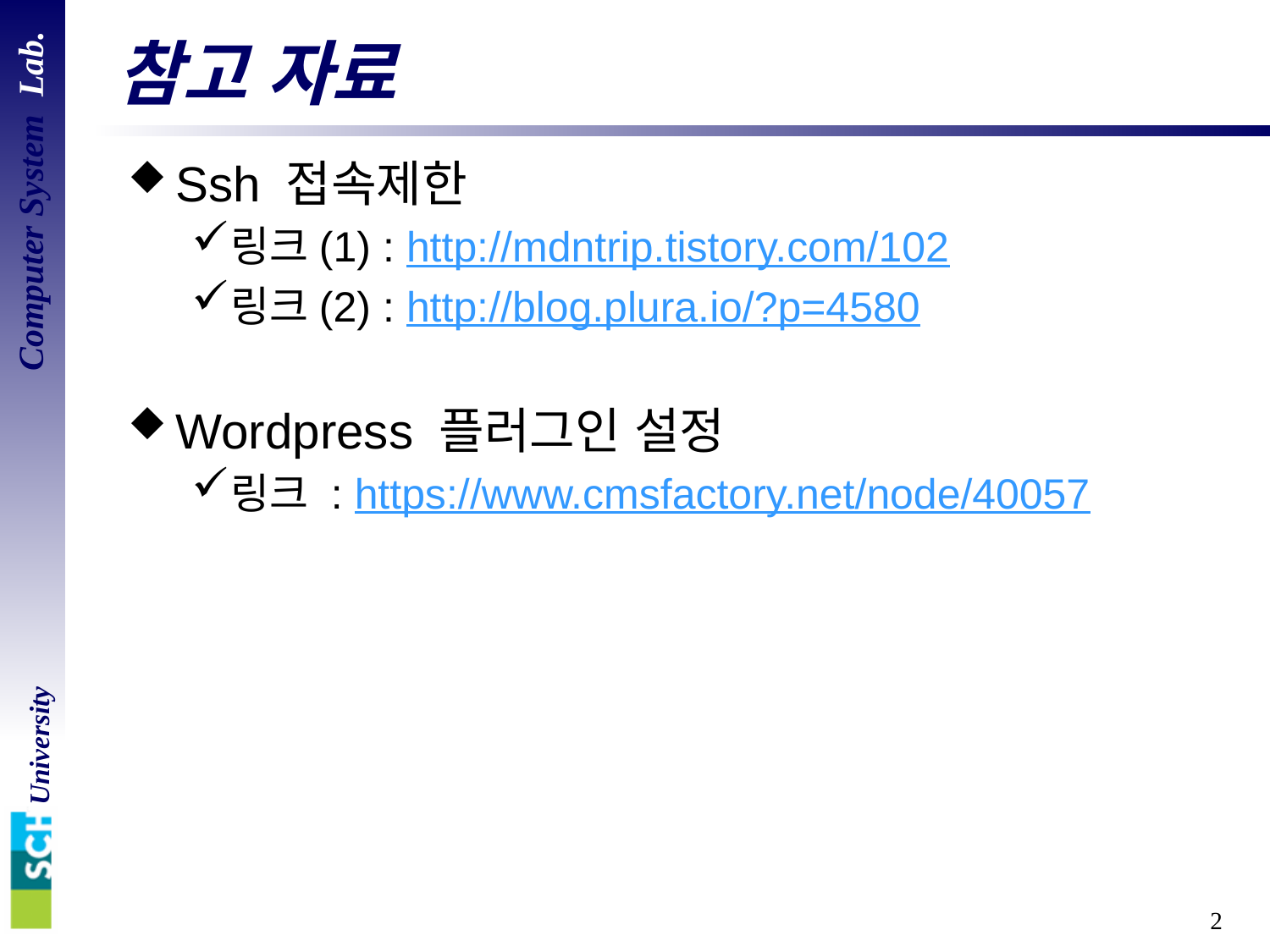

# 참고 자료
Ssh 접속제한
링크(1) : http://mdntrip.tistory.com/102
링크(2) : http://blog.plura.io/?p=4580

Wordpress 플러그인 설정
링크 : https://www.cmsfactory.net/node/40057